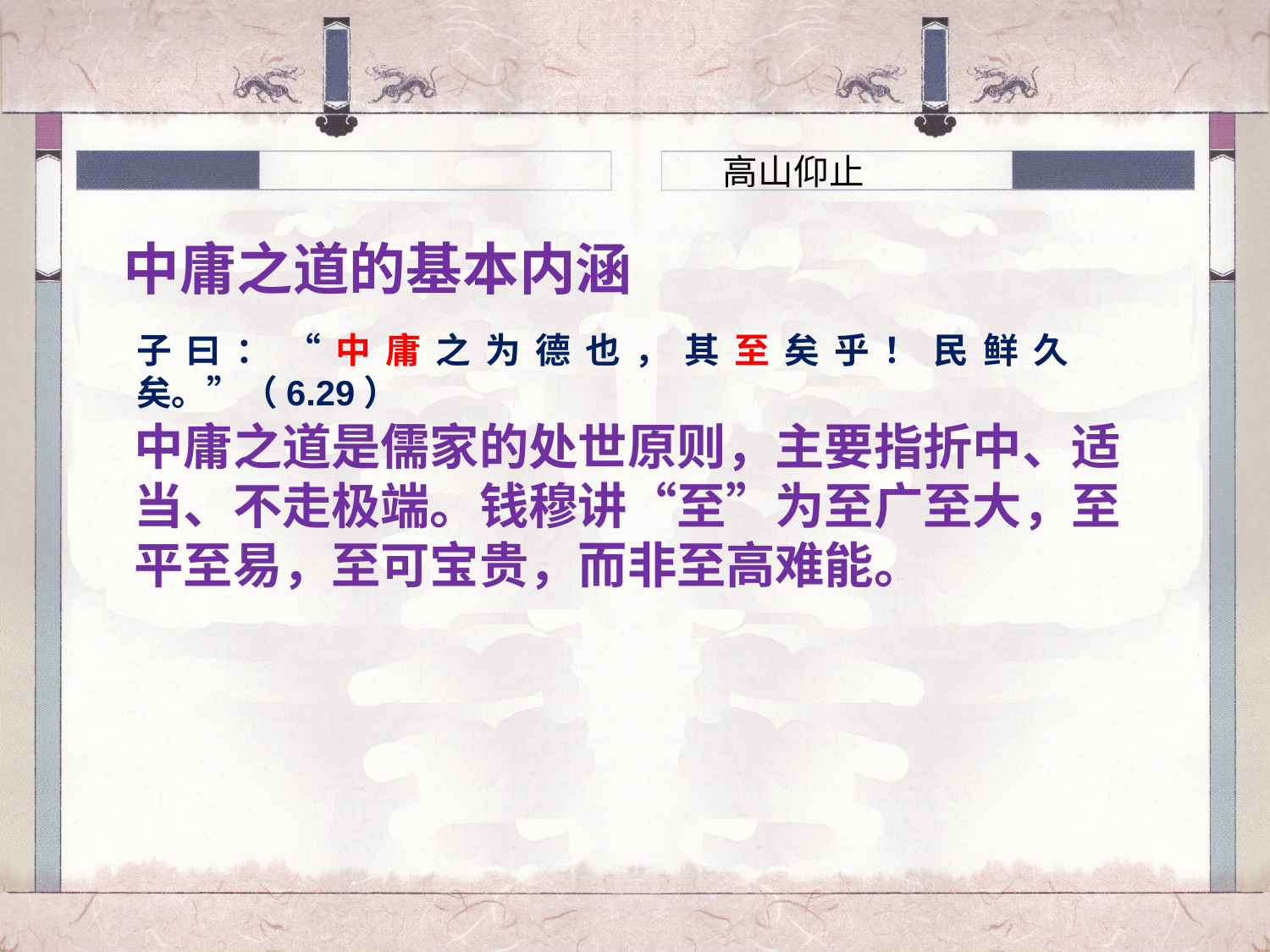

高山仰止
中庸之道的基本内涵
子曰：“中庸之为德也，其至矣乎！民鲜久矣。”（6.29）
中庸之道是儒家的处世原则，主要指折中、适当、不走极端。钱穆讲“至”为至广至大，至平至易，至可宝贵，而非至高难能。